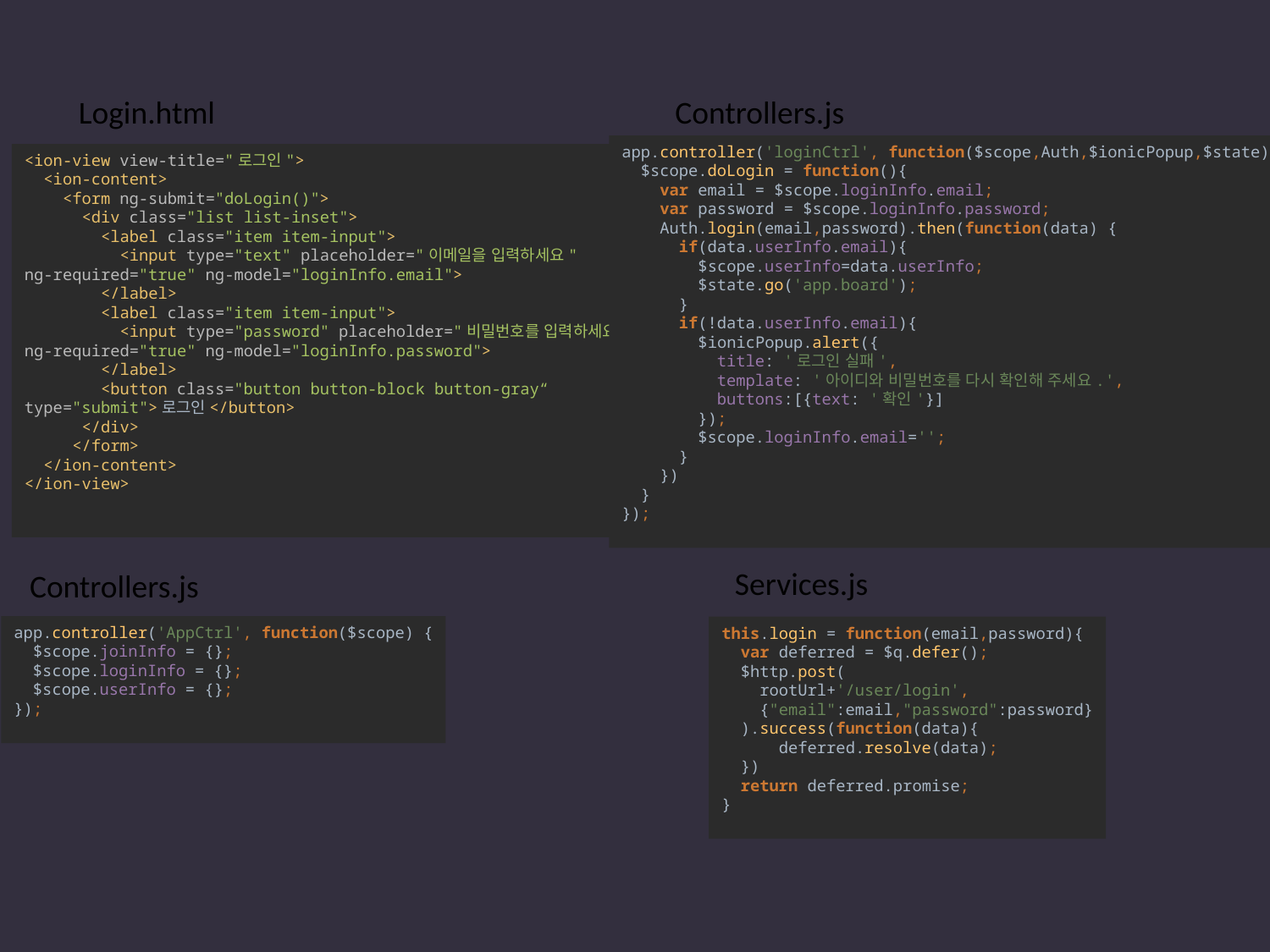

Login.html
Controllers.js

<ion-view view-title="로그인">
  <ion-content>
    <form ng-submit="doLogin()">
      <div class="list list-inset">
        <label class="item item-input">
          <input type="text" placeholder="이메일을 입력하세요"
ng-required="true" ng-model="loginInfo.email">
        </label>
        <label class="item item-input">
          <input type="password" placeholder="비밀번호를 입력하세요“
ng-required="true" ng-model="loginInfo.password">
        </label>
        <button class="button button-block button-gray“
type="submit">로그인</button>
      </div>
     </form>
  </ion-content>
</ion-view>

app.controller('loginCtrl', function($scope,Auth,$ionicPopup,$state) {
  $scope.doLogin = function(){
    var email = $scope.loginInfo.email;
    var password = $scope.loginInfo.password;
    Auth.login(email,password).then(function(data) {
      if(data.userInfo.email){
        $scope.userInfo=data.userInfo;
        $state.go('app.board');
      }
      if(!data.userInfo.email){
        $ionicPopup.alert({
          title: '로그인 실패',
          template: '아이디와 비밀번호를 다시 확인해 주세요.',
          buttons:[{text: '확인'}]
        });
        $scope.loginInfo.email='';
      }
    })
  }
});

Services.js
Controllers.js

app.controller('AppCtrl', function($scope) {
  $scope.joinInfo = {};
  $scope.loginInfo = {};
  $scope.userInfo = {};
});

this.login = function(email,password){
  var deferred = $q.defer();
  $http.post(
    rootUrl+'/user/login',
    {"email":email,"password":password}
  ).success(function(data){
      deferred.resolve(data);
  })
  return deferred.promise;
}